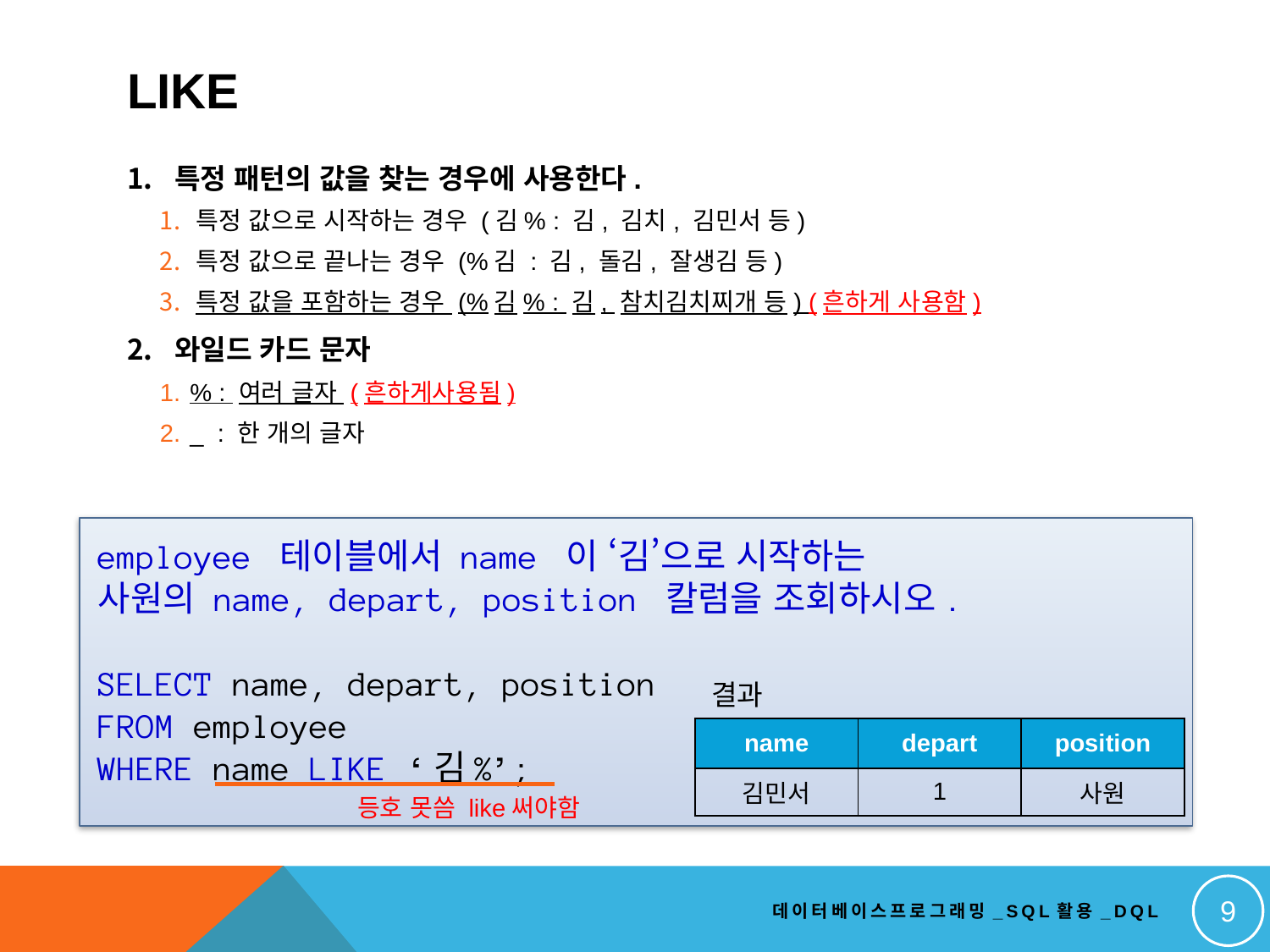

# LIKE
특정 패턴의 값을 찾는 경우에 사용한다.
 특정 값으로 시작하는 경우 (김% : 김, 김치, 김민서 등)
 특정 값으로 끝나는 경우 (%김 : 김, 돌김, 잘생김 등)
 특정 값을 포함하는 경우 (%김% : 김, 참치김치찌개 등) (흔하게 사용함)
와일드 카드 문자
 % : 여러 글자 (흔하게사용됨)
 _  : 한 개의 글자

employee 테이블에서 name 이 ‘김’으로 시작하는 사원의 name, depart, position 칼럼을 조회하시오.

SELECT name, depart, position
FROM employee
WHERE name LIKE ‘김%’;
결과
| name | depart | position |
| --- | --- | --- |
| 김민서 | 1 | 사원 |
| --- | --- | --- |
등호 못씀 like써야함
9
데이터베이스프로그래밍_SQL활용_DQL